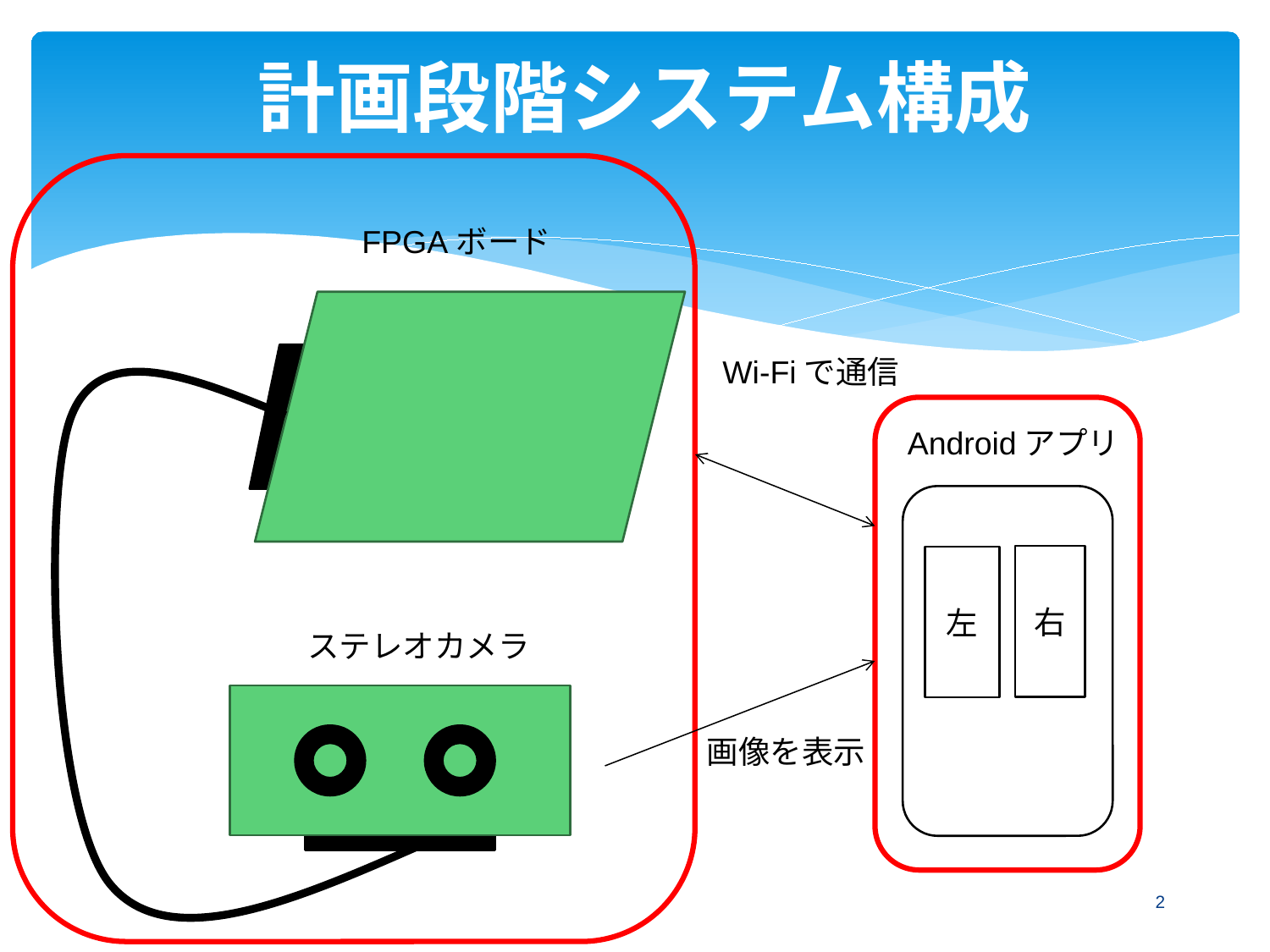

# 計画段階システム構成

FPGAボード

Wi-Fiで通信

Androidアプリ

右
左
ステレオカメラ

画像を表示

2